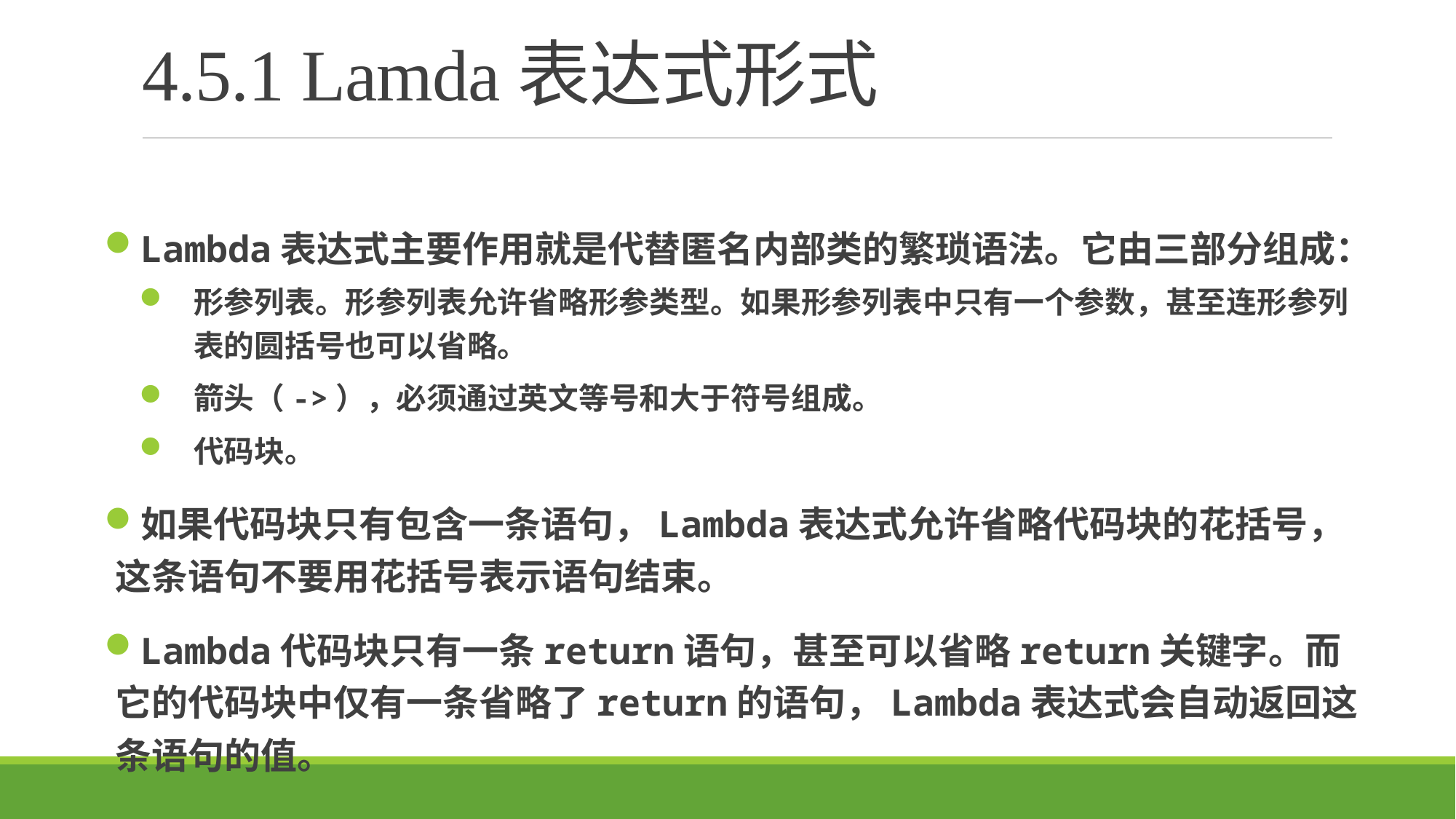

# 4.5.1 Lamda表达式形式
Lambda表达式主要作用就是代替匿名内部类的繁琐语法。它由三部分组成：
形参列表。形参列表允许省略形参类型。如果形参列表中只有一个参数，甚至连形参列表的圆括号也可以省略。
箭头（->），必须通过英文等号和大于符号组成。
代码块。
如果代码块只有包含一条语句，Lambda表达式允许省略代码块的花括号，这条语句不要用花括号表示语句结束。
Lambda代码块只有一条return语句，甚至可以省略return关键字。而它的代码块中仅有一条省略了return的语句，Lambda表达式会自动返回这条语句的值。